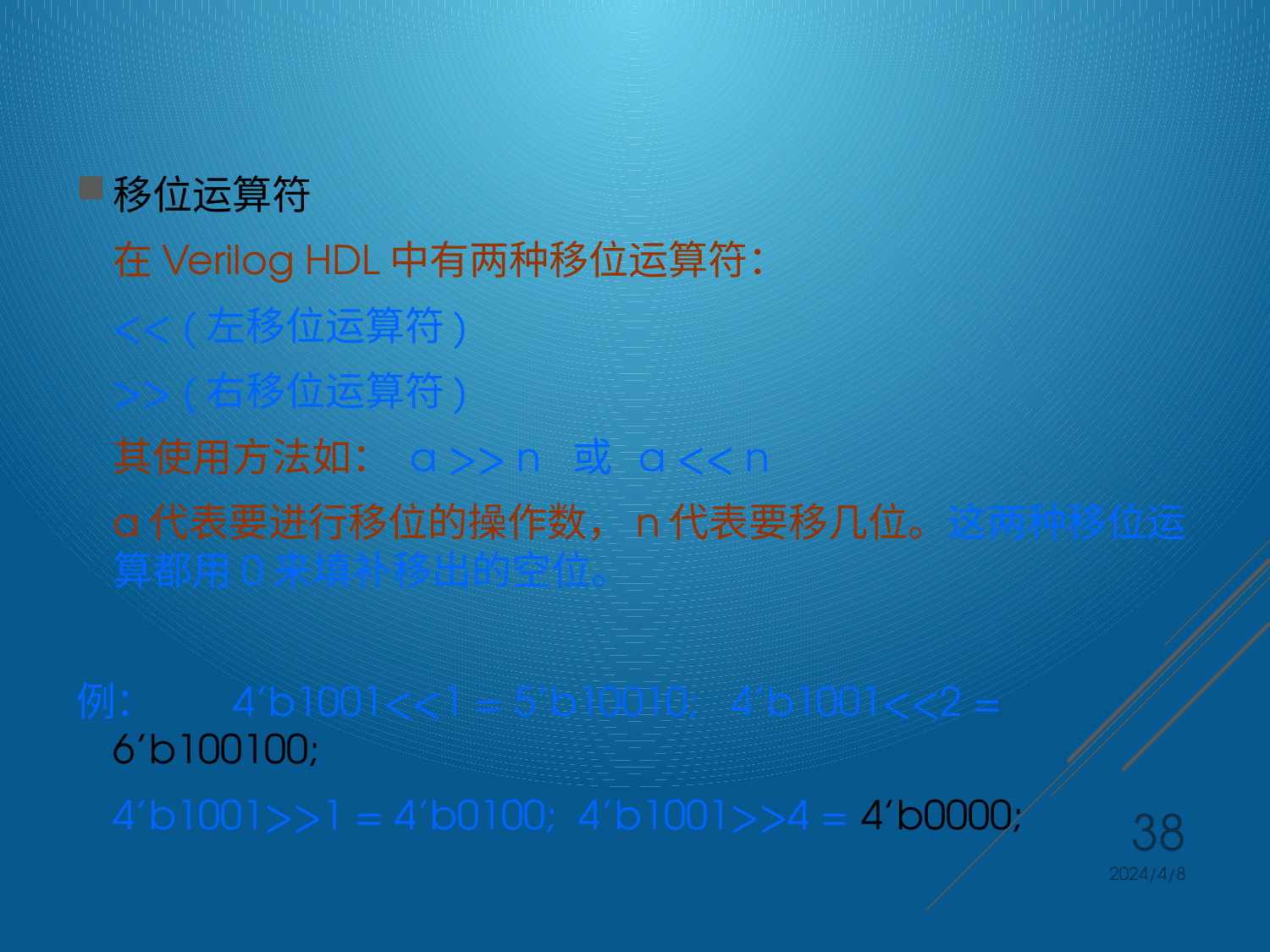

移位运算符
	在Verilog HDL中有两种移位运算符：
		<< (左移位运算符)
		>> (右移位运算符)
	其使用方法如： a >> n  或  a << n
	a代表要进行移位的操作数，n代表要移几位。这两种移位运算都用0来填补移出的空位。

例：	4’b1001<<1 = 5’b10010;   4’b1001<<2 = 6’b100100;
		4’b1001>>1 = 4’b0100;  4’b1001>>4 = 4’b0000;
38
2024/4/8